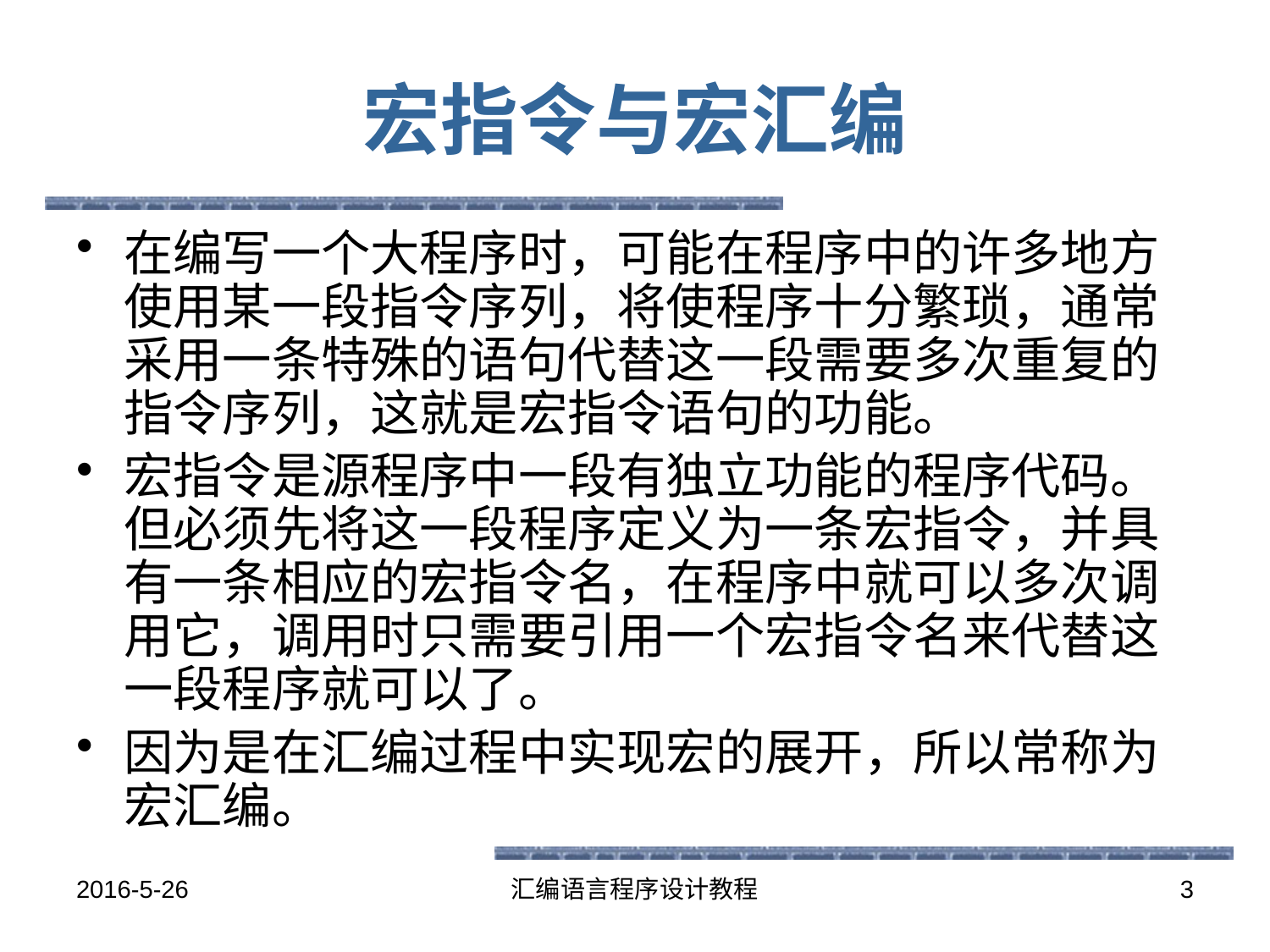

# 宏指令与宏汇编
在编写一个大程序时，可能在程序中的许多地方使用某一段指令序列，将使程序十分繁琐，通常采用一条特殊的语句代替这一段需要多次重复的指令序列，这就是宏指令语句的功能。
宏指令是源程序中一段有独立功能的程序代码。但必须先将这一段程序定义为一条宏指令，并具有一条相应的宏指令名，在程序中就可以多次调用它，调用时只需要引用一个宏指令名来代替这一段程序就可以了。
因为是在汇编过程中实现宏的展开，所以常称为宏汇编。
2016-5-26
汇编语言程序设计教程
3